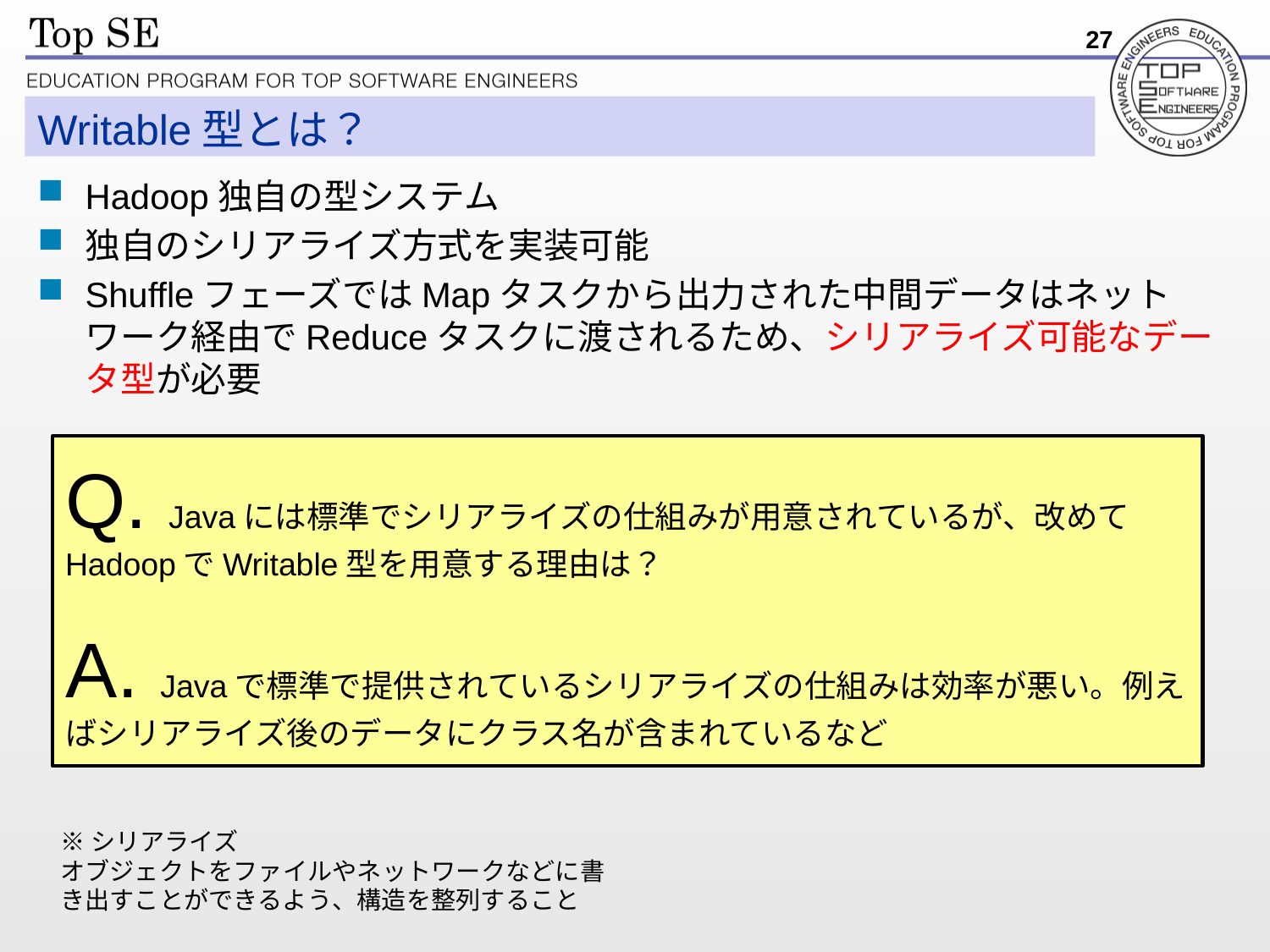

27
# Writable型とは？
Hadoop独自の型システム
独自のシリアライズ方式を実装可能
ShuffleフェーズではMapタスクから出力された中間データはネットワーク経由でReduceタスクに渡されるため、シリアライズ可能なデータ型が必要

Q. Javaには標準でシリアライズの仕組みが用意されているが、改めてHadoopでWritable型を用意する理由は？

A. Javaで標準で提供されているシリアライズの仕組みは効率が悪い。例えばシリアライズ後のデータにクラス名が含まれているなど
※シリアライズ
オブジェクトをファイルやネットワークなどに書き出すことができるよう、構造を整列すること